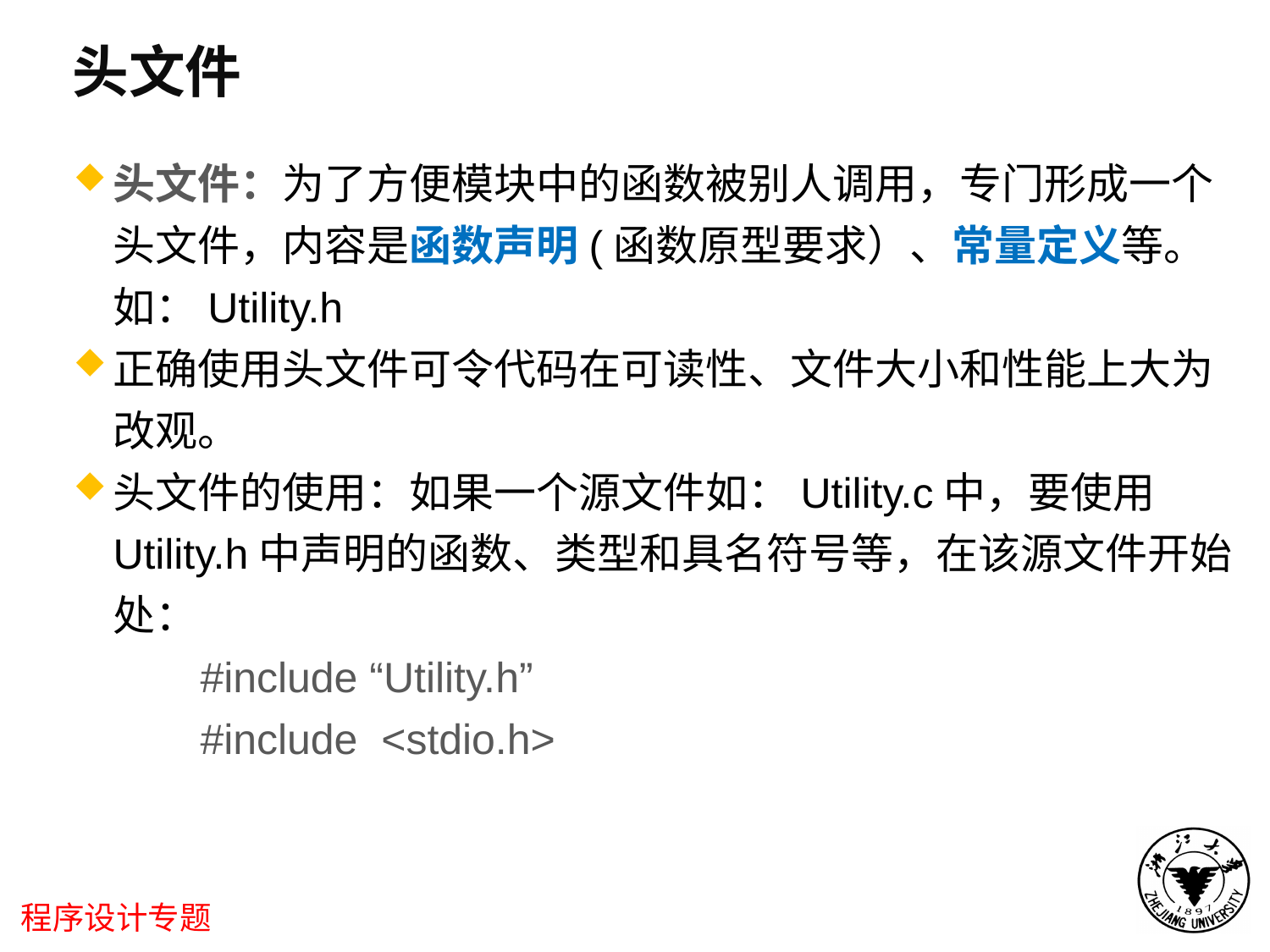

头文件
头文件：为了方便模块中的函数被别人调用，专门形成一个头文件，内容是函数声明(函数原型要求）、常量定义等。如：Utility.h
正确使用头文件可令代码在可读性、文件大小和性能上大为改观。
头文件的使用：如果一个源文件如：Utility.c中，要使用Utility.h中声明的函数、类型和具名符号等，在该源文件开始处：
#include “Utility.h”
#include  <stdio.h>